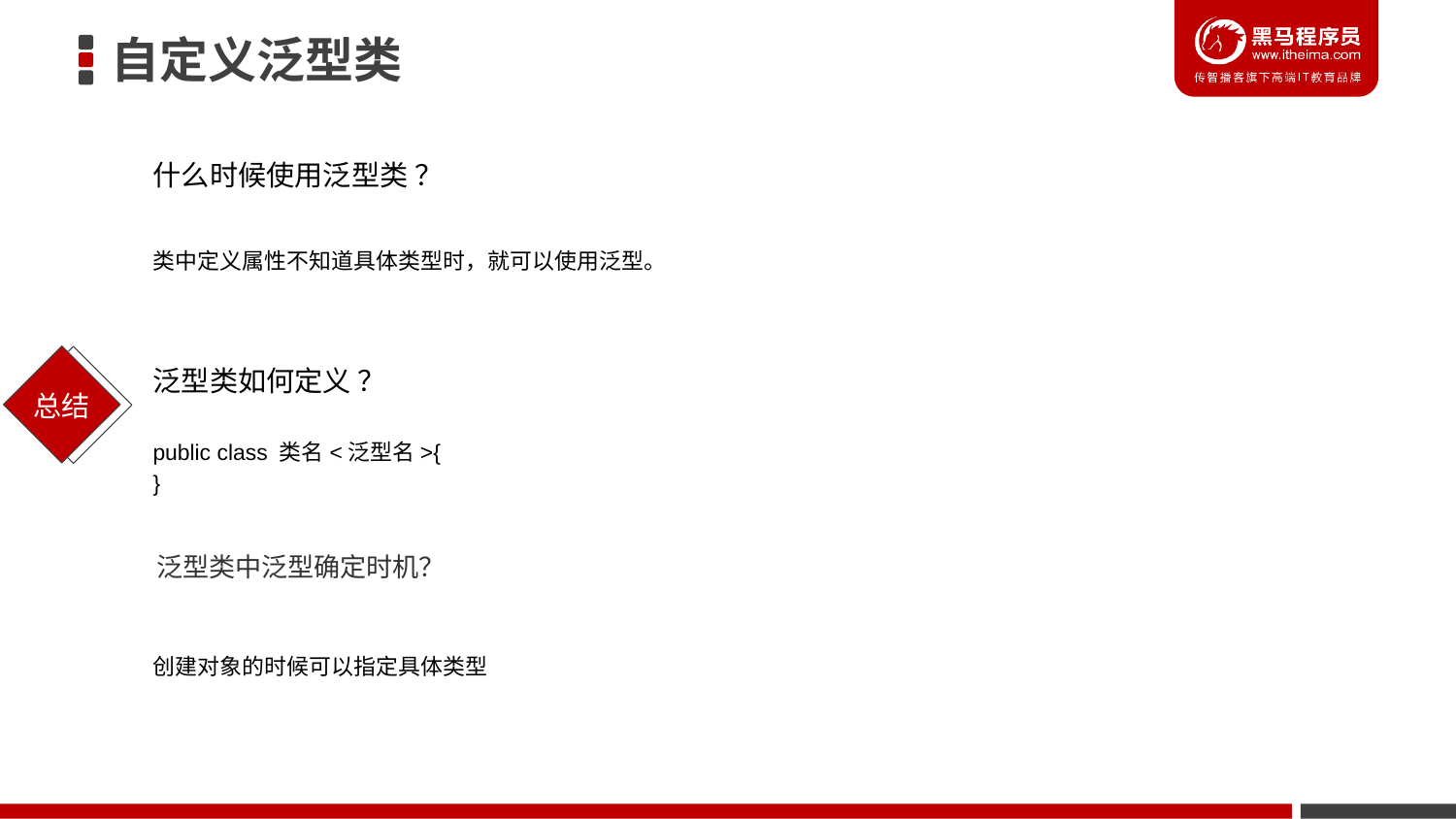

# 自定义泛型类
什么时候使用泛型类 ？
类中定义属性不知道具体类型时，就可以使用泛型。
泛型类如何定义 ？
public class 类名<泛型名>{
}
泛型类中泛型确定时机？
创建对象的时候可以指定具体类型